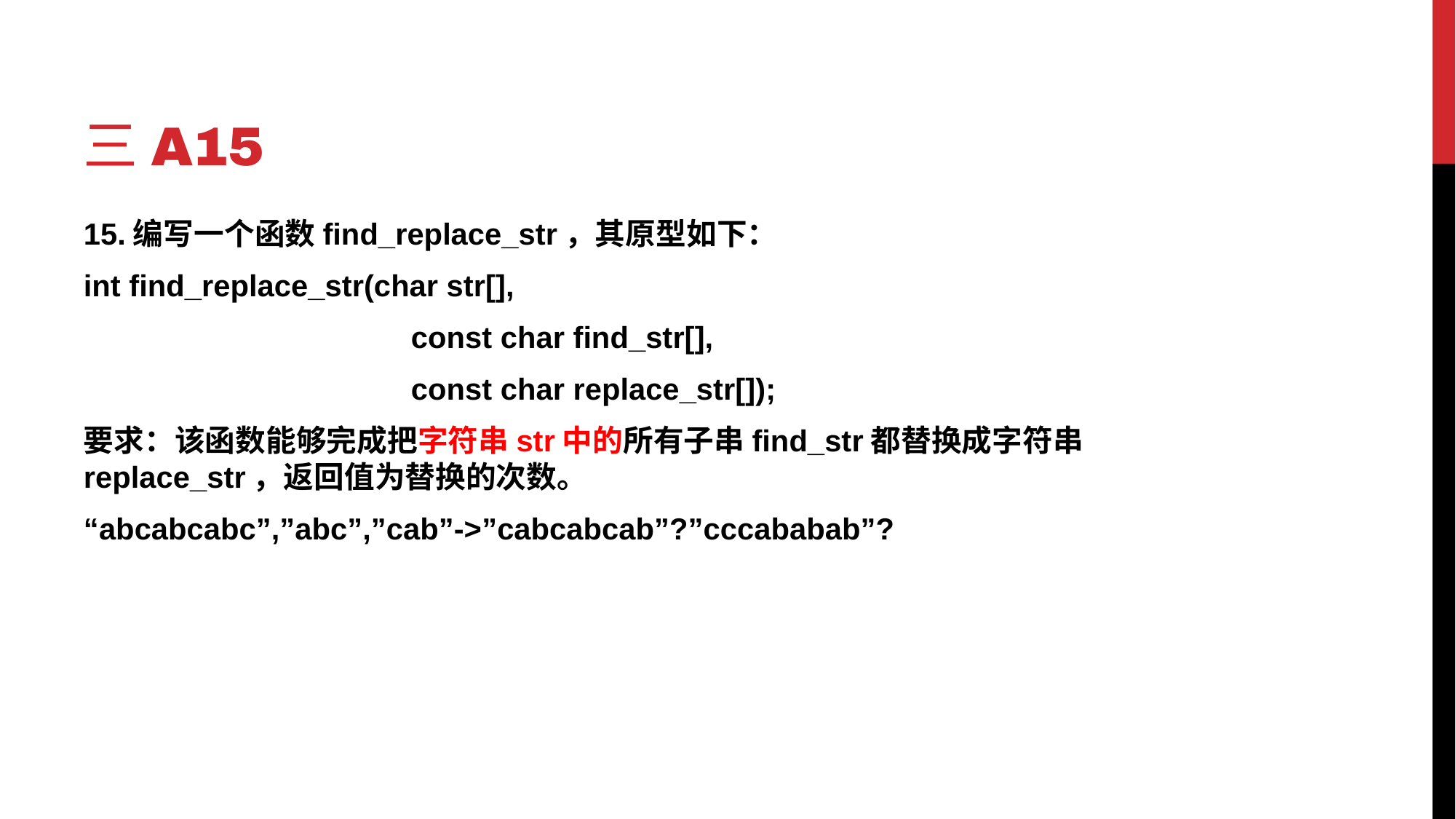

# 三a15
15.编写一个函数find_replace_str，其原型如下：
int find_replace_str(char str[],
			const char find_str[],
			const char replace_str[]);
要求：该函数能够完成把字符串str中的所有子串find_str都替换成字符串replace_str，返回值为替换的次数。
“abcabcabc”,”abc”,”cab”->”cabcabcab”?”cccababab”?